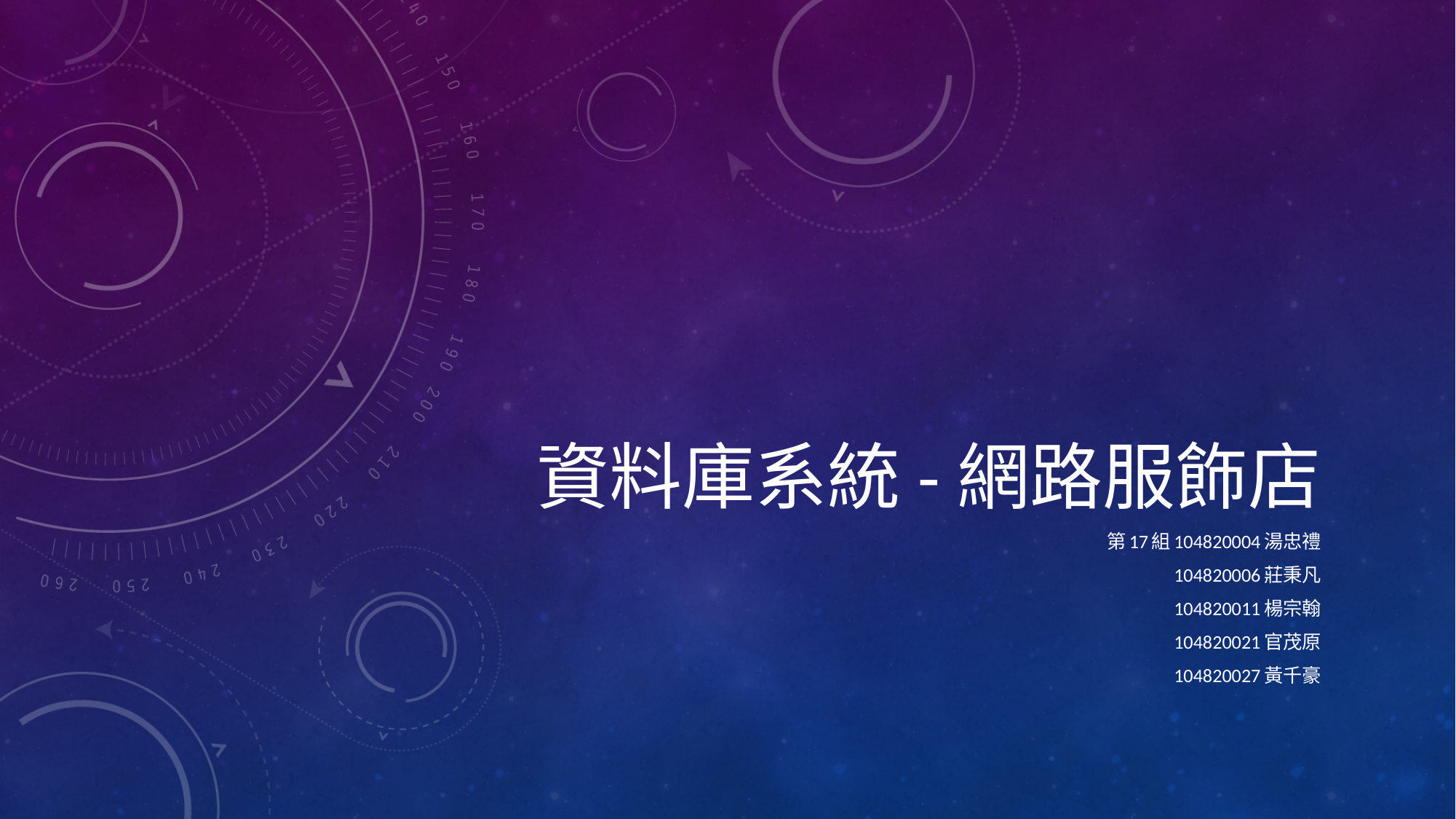

# 資料庫系統-網路服飾店
第17組104820004湯忠禮
104820006莊秉凡
104820011楊宗翰
104820021官茂原
104820027黃千豪